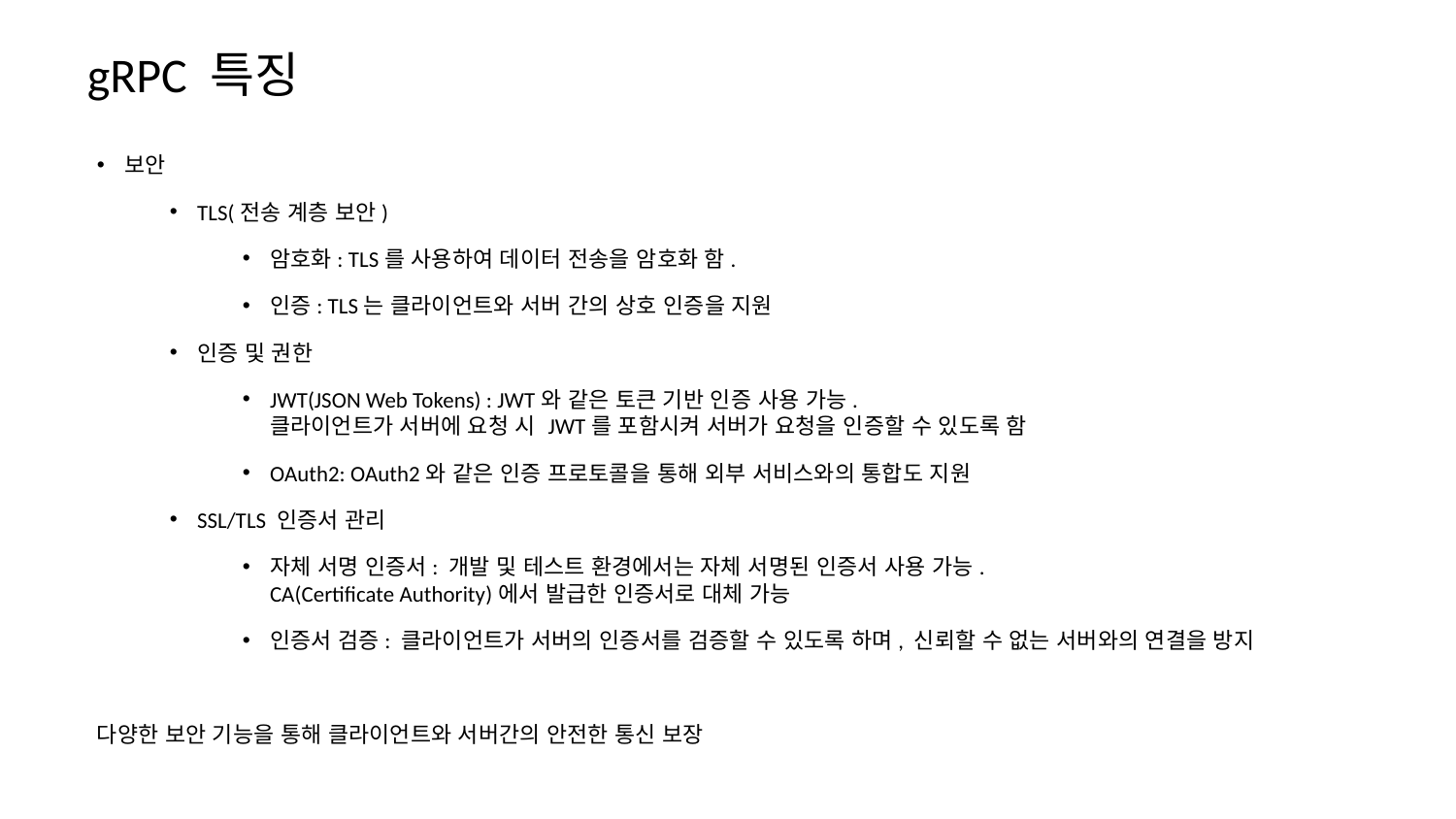

gRPC 특징
보안
TLS(전송 계층 보안)
암호화: TLS를 사용하여 데이터 전송을 암호화 함.
인증: TLS는 클라이언트와 서버 간의 상호 인증을 지원
인증 및 권한
JWT(JSON Web Tokens) : JWT와 같은 토큰 기반 인증 사용 가능.
클라이언트가 서버에 요청 시 JWT를 포함시켜 서버가 요청을 인증할 수 있도록 함
OAuth2: OAuth2와 같은 인증 프로토콜을 통해 외부 서비스와의 통합도 지원
SSL/TLS 인증서 관리
자체 서명 인증서: 개발 및 테스트 환경에서는 자체 서명된 인증서 사용 가능.
CA(Certificate Authority)에서 발급한 인증서로 대체 가능
인증서 검증: 클라이언트가 서버의 인증서를 검증할 수 있도록 하며, 신뢰할 수 없는 서버와의 연결을 방지

다양한 보안 기능을 통해 클라이언트와 서버간의 안전한 통신 보장